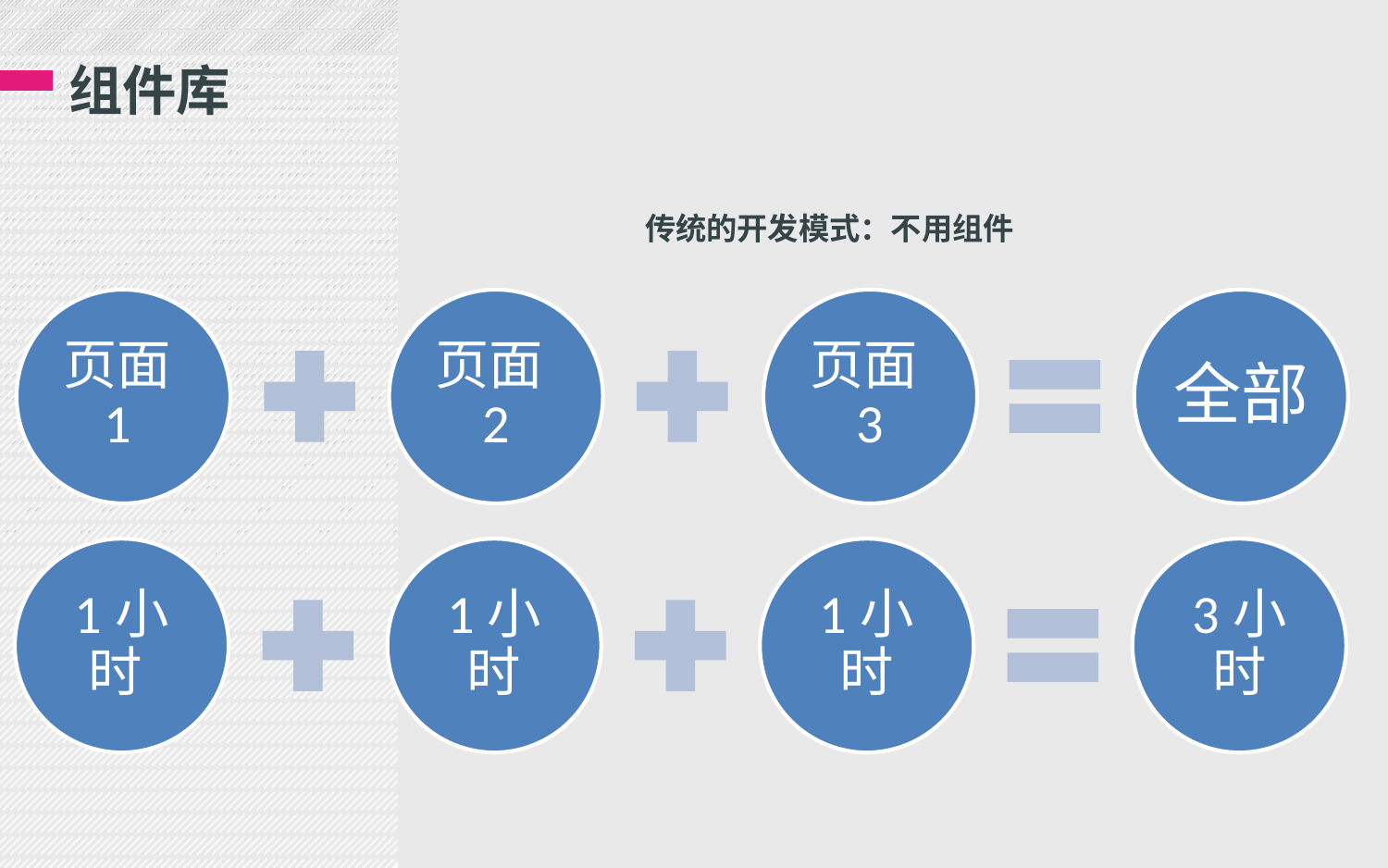

# 组件库
页面1

页面2

页面3

全部
传统的开发模式：不用组件
1小时

1小时

1小时

3小时